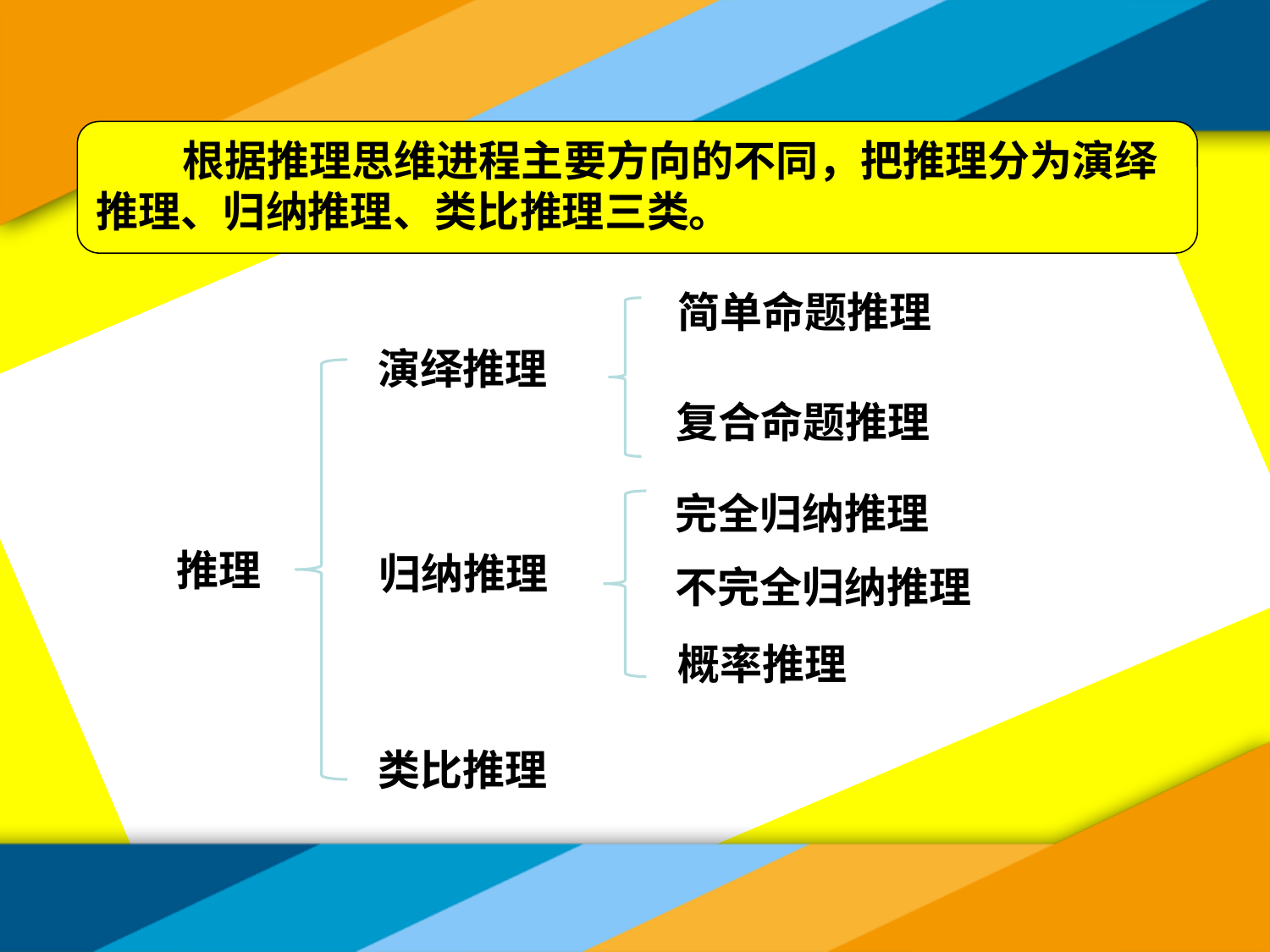

根据推理思维进程主要方向的不同，把推理分为演绎推理、归纳推理、类比推理三类。

简单命题推理

演绎推理

复合命题推理
完全归纳推理

推理
归纳推理
不完全归纳推理
概率推理
类比推理